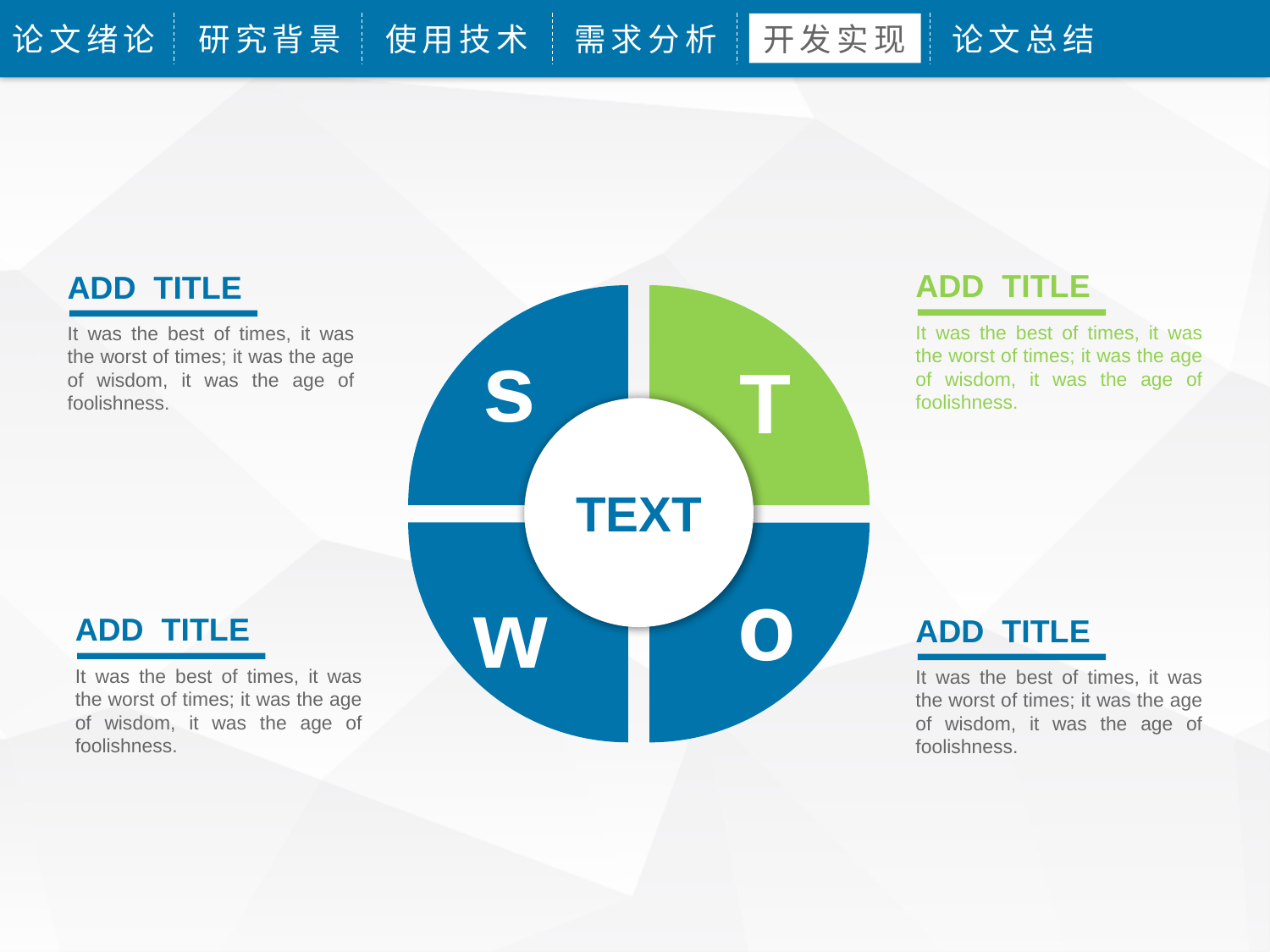

论文绪论
研究背景
使用技术
需求分析
开发实现
论文总结

ADD  TITLE

It was the best of times, it was the worst of times; it was the age of wisdom, it was the age of foolishness.
ADD  TITLE

It was the best of times, it was the worst of times; it was the age of wisdom, it was the age of foolishness.

s
T
TEXT
o
w
ADD  TITLE

It was the best of times, it was the worst of times; it was the age of wisdom, it was the age of foolishness.
ADD  TITLE

It was the best of times, it was the worst of times; it was the age of wisdom, it was the age of foolishness.